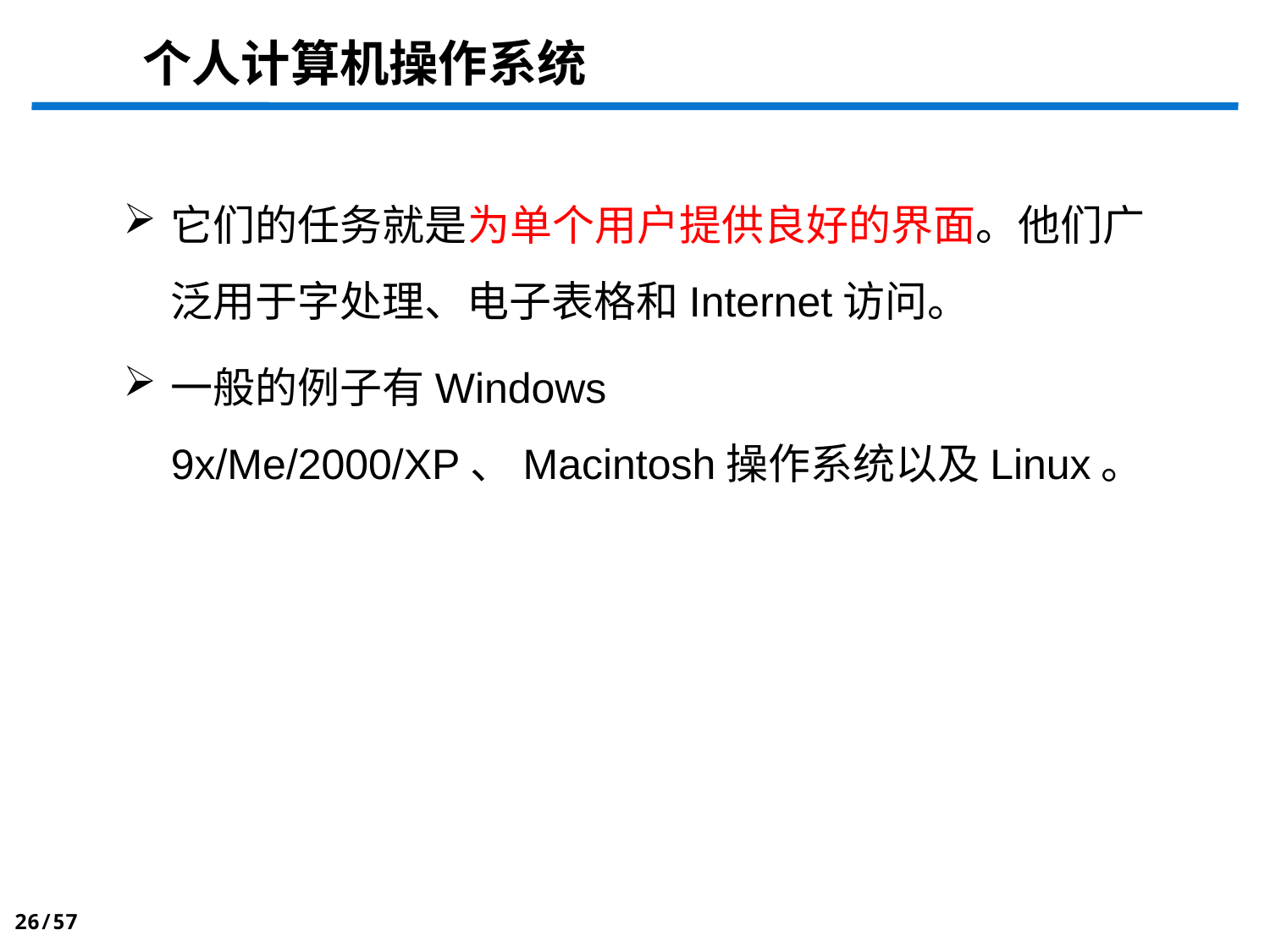

# 个人计算机操作系统
它们的任务就是为单个用户提供良好的界面。他们广泛用于字处理、电子表格和Internet访问。
一般的例子有Windows 9x/Me/2000/XP、Macintosh操作系统以及Linux。